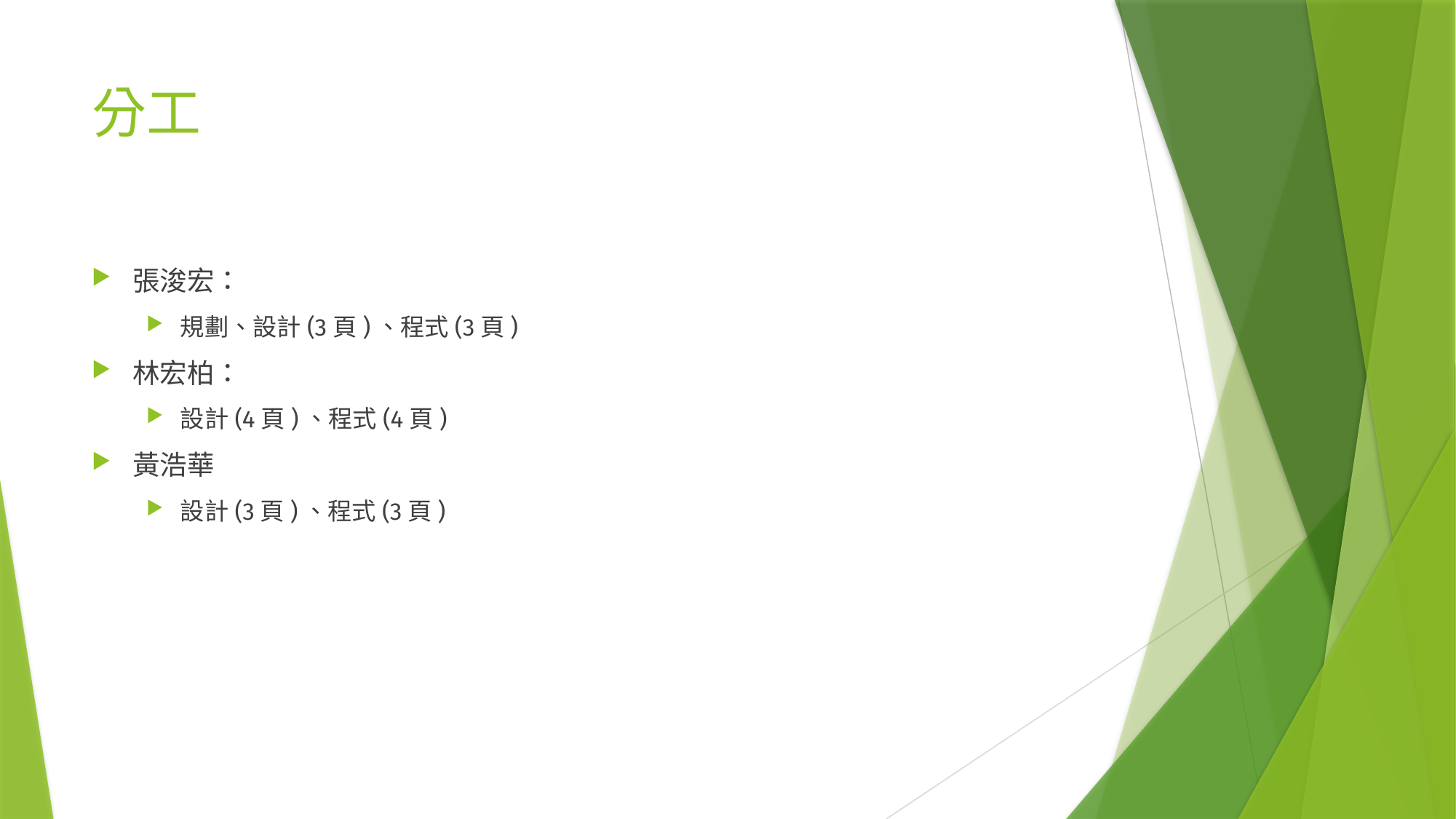

# 分工
張浚宏：
規劃、設計(3頁)、程式(3頁)
林宏柏：
設計(4頁)、程式(4頁)
黃浩華
設計(3頁)、程式(3頁)